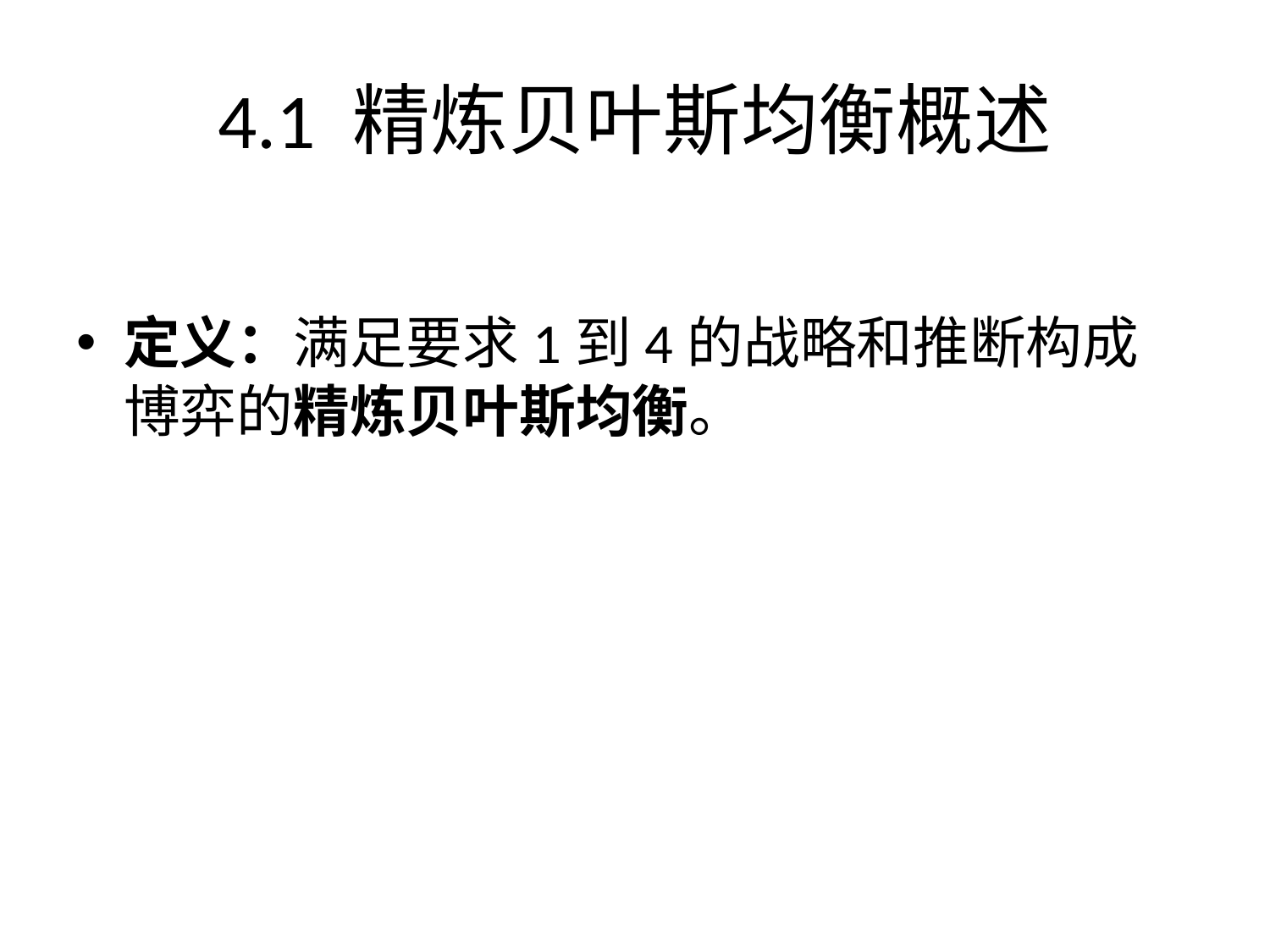

4.1 精炼贝叶斯均衡概述

定义：满足要求1到4的战略和推断构成博弈的精炼贝叶斯均衡。